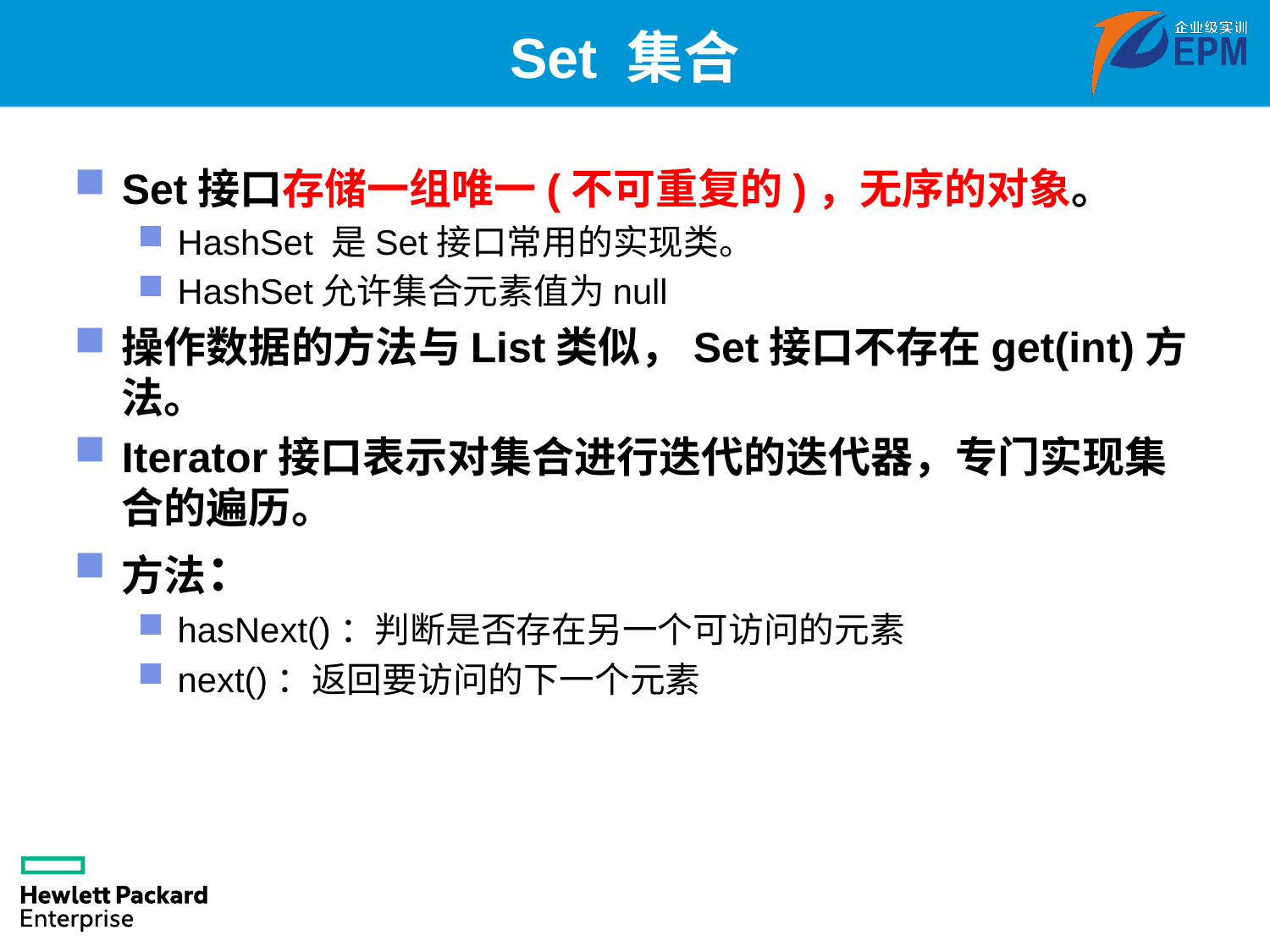

Set 集合
# Set 接口
Set接口存储一组唯一(不可重复的)，无序的对象。
HashSet 是Set接口常用的实现类。
HashSet允许集合元素值为null
操作数据的方法与List类似，Set接口不存在get(int)方法。
Iterator接口表示对集合进行迭代的迭代器，专门实现集合的遍历。
方法：
hasNext()：判断是否存在另一个可访问的元素
next()：返回要访问的下一个元素